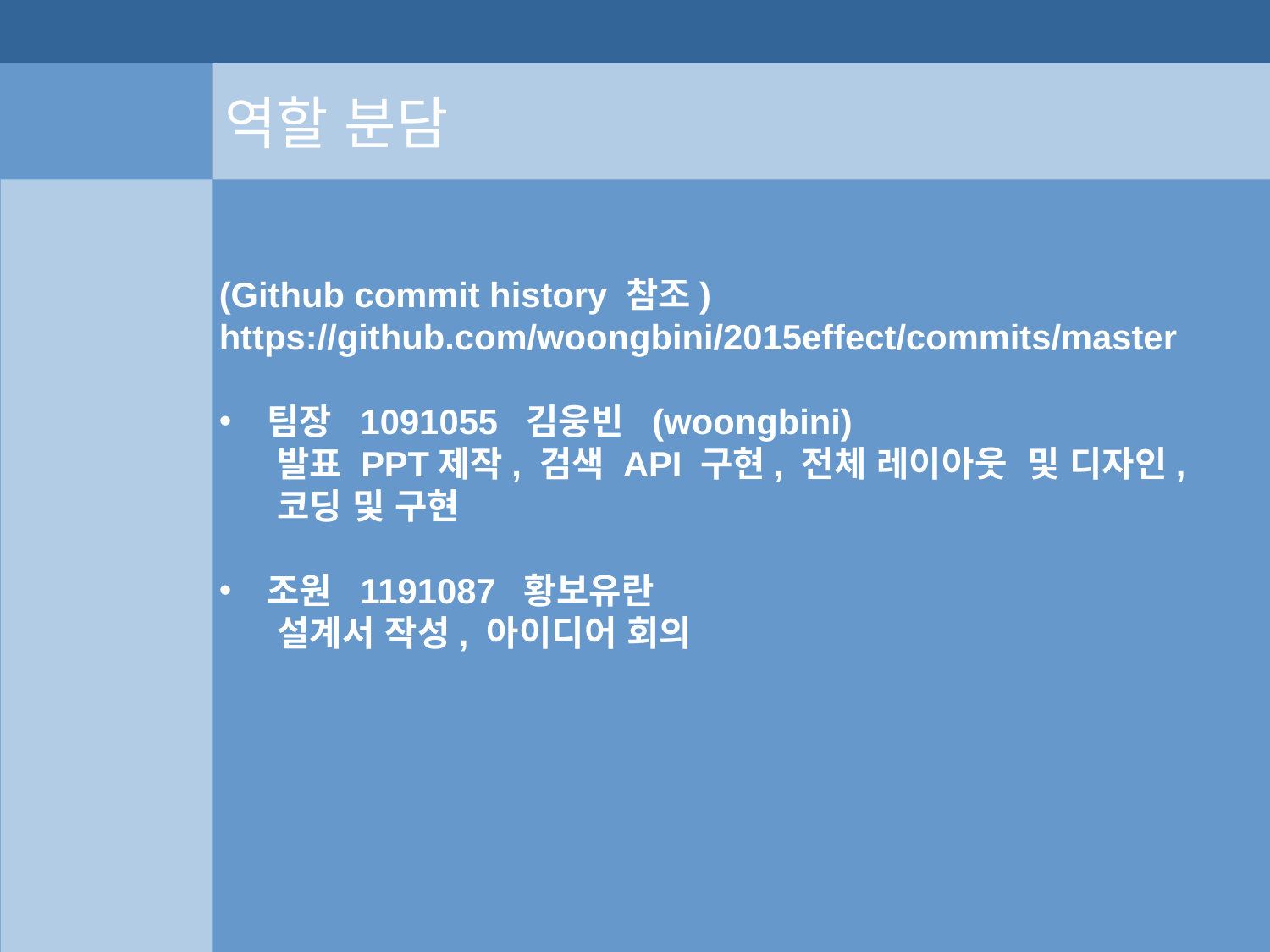

역할 분담
(Github commit history 참조)
https://github.com/woongbini/2015effect/commits/master

팀장  1091055  김웅빈  (woongbini)
     발표 PPT제작, 검색 API 구현, 전체 레이아웃  및 디자인,
     코딩 및 구현

조원  1191087  황보유란
     설계서 작성, 아이디어 회의